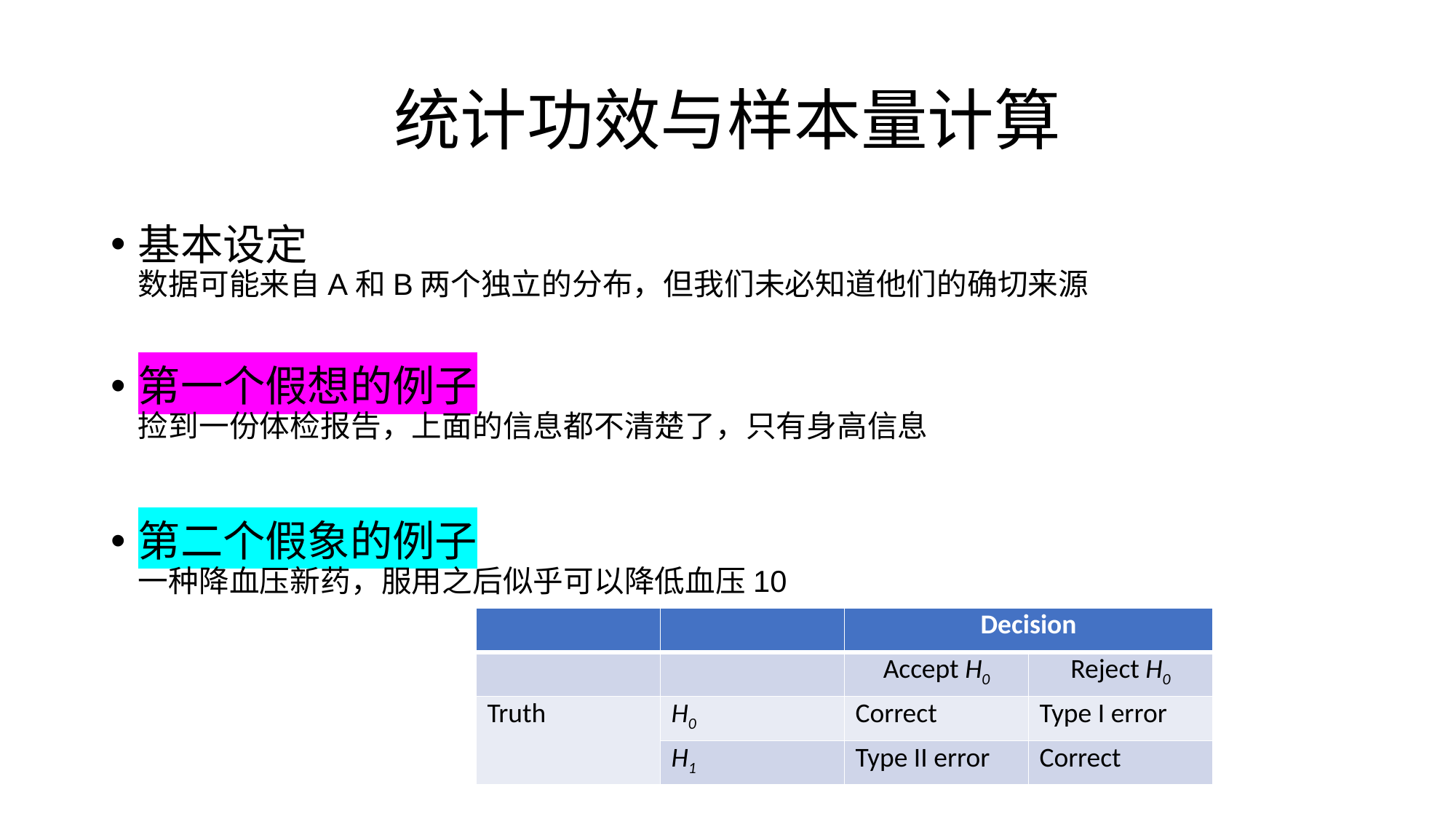

# 统计功效与样本量计算
基本设定
数据可能来自A和B两个独立的分布，但我们未必知道他们的确切来源

第一个假想的例子
捡到一份体检报告，上面的信息都不清楚了，只有身高信息

第二个假象的例子
一种降血压新药，服用之后似乎可以降低血压10

|  |  | Decision |  |
| --- | --- | --- | --- |
|  |  | Accept H0 | Reject H0 |
| Truth | H0 | Correct | Type I error |
|  | H1 | Type II error | Correct |